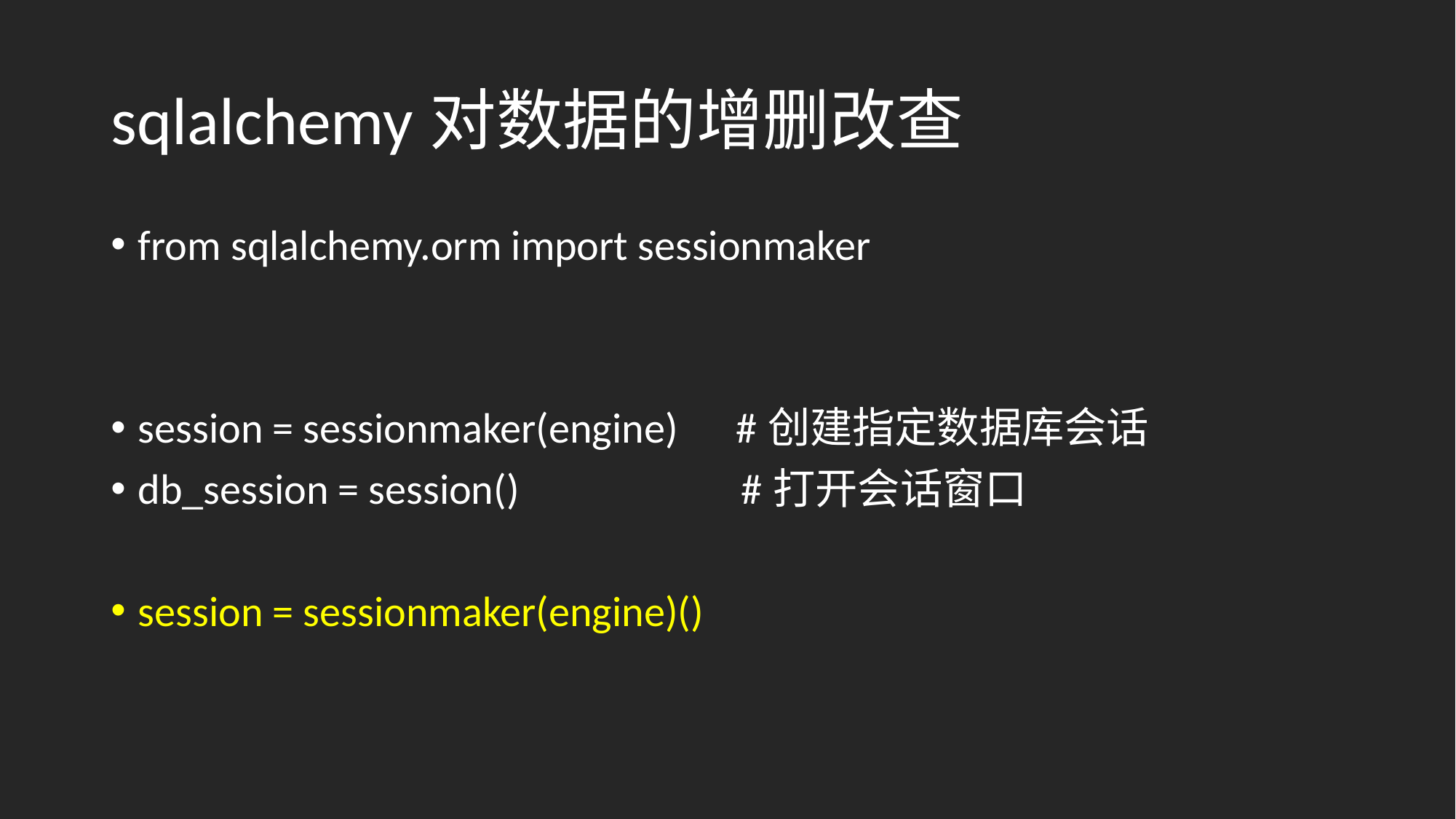

# sqlalchemy对数据的增删改查
from sqlalchemy.orm import sessionmaker

session = sessionmaker(engine)      #创建指定数据库会话
db_session = session()                       #打开会话窗口

session = sessionmaker(engine)()